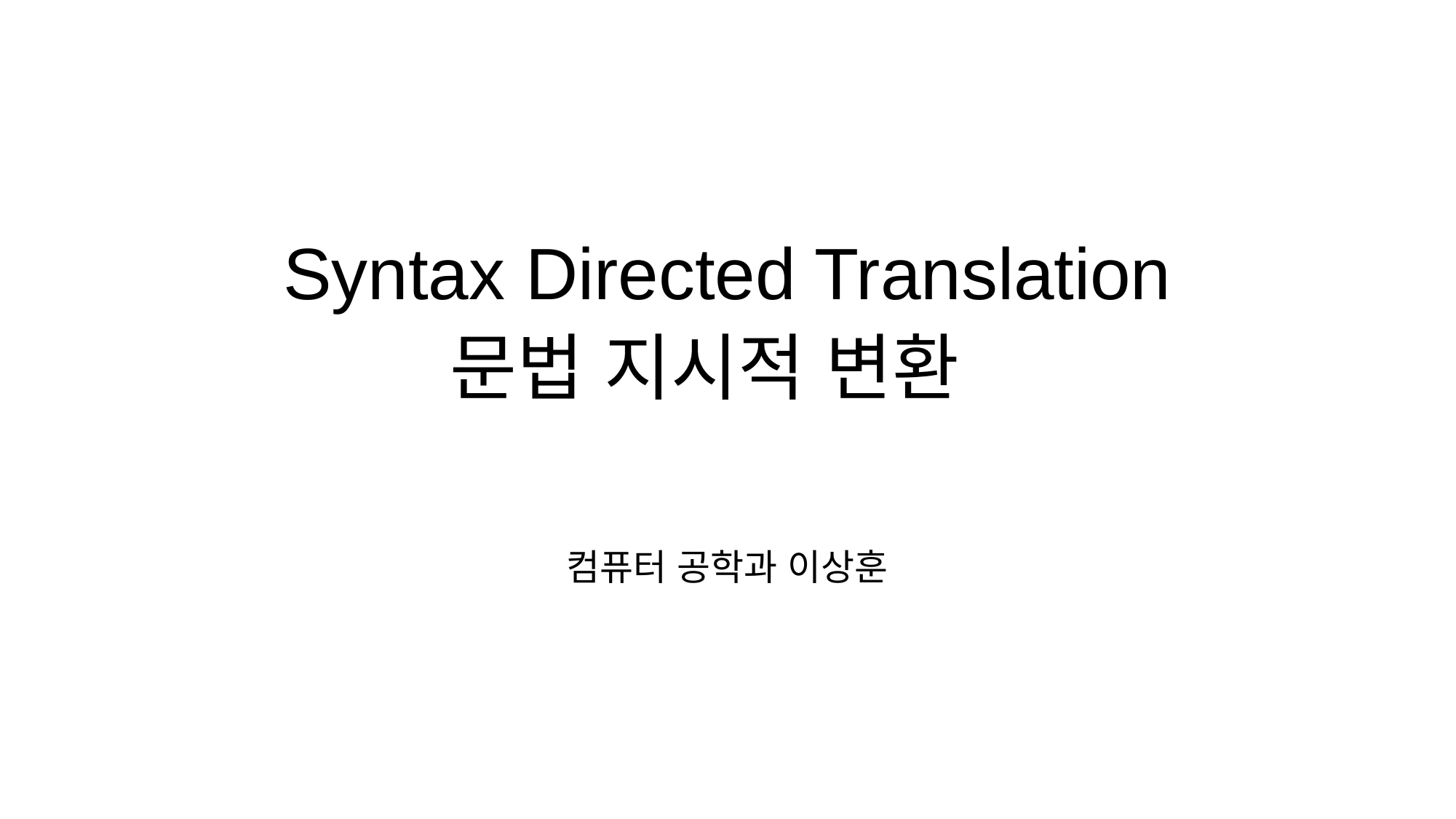

# Syntax Directed Translation 문법 지시적 변환

컴퓨터 공학과 이상훈